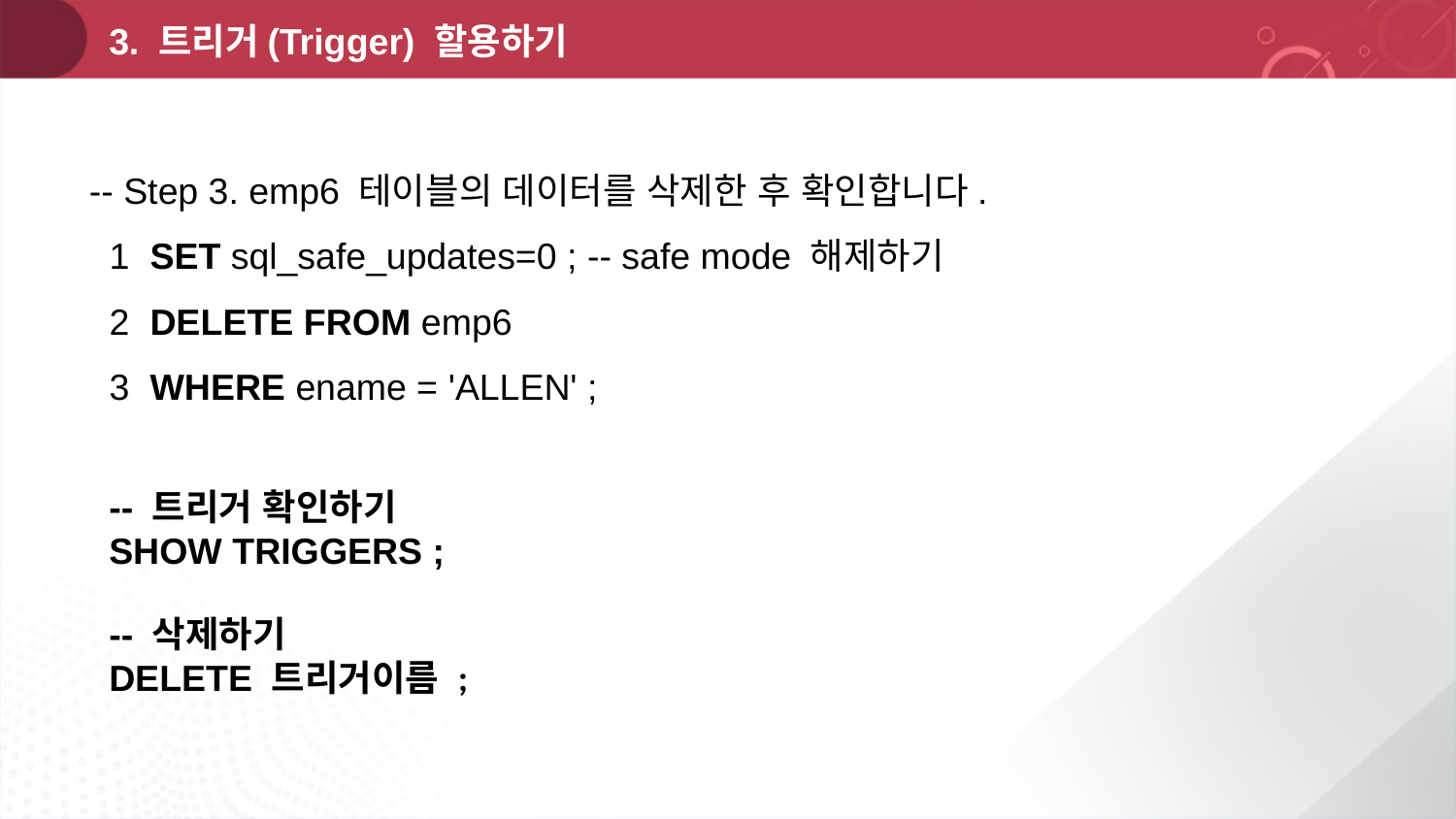

3. 트리거(Trigger) 할용하기
-- Step 3. emp6 테이블의 데이터를 삭제한 후 확인합니다.
1  SET sql_safe_updates=0 ; -- safe mode 해제하기
2  DELETE FROM emp6
3  WHERE ename = 'ALLEN' ;
-- 트리거 확인하기
SHOW TRIGGERS ;
-- 삭제하기
DELETE 트리거이름 ;